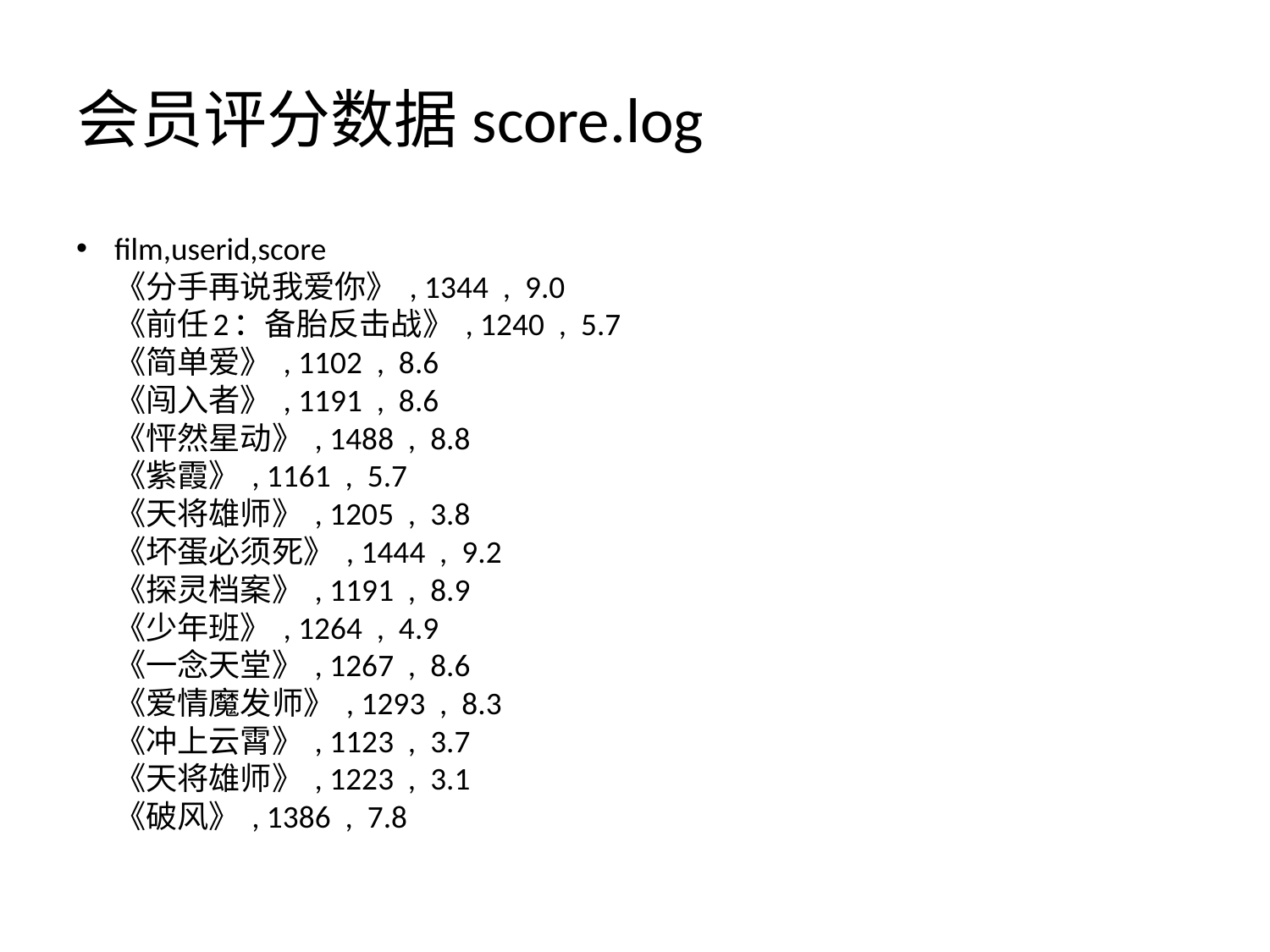

# 会员评分数据score.log
film,userid,score
《分手再说我爱你》 , 1344  ,  9.0
《前任2：备胎反击战》 , 1240  ,  5.7
《简单爱》 , 1102  ,  8.6
《闯入者》 , 1191  ,  8.6
《怦然星动》 , 1488  ,  8.8
《紫霞》 , 1161  ,  5.7
《天将雄师》 , 1205  ,  3.8
《坏蛋必须死》 , 1444  ,  9.2
《探灵档案》 , 1191  ,  8.9
《少年班》 , 1264  ,  4.9
《一念天堂》 , 1267  ,  8.6
《爱情魔发师》 , 1293  ,  8.3
《冲上云霄》 , 1123  ,  3.7
《天将雄师》 , 1223  ,  3.1
《破风》 , 1386  ,  7.8